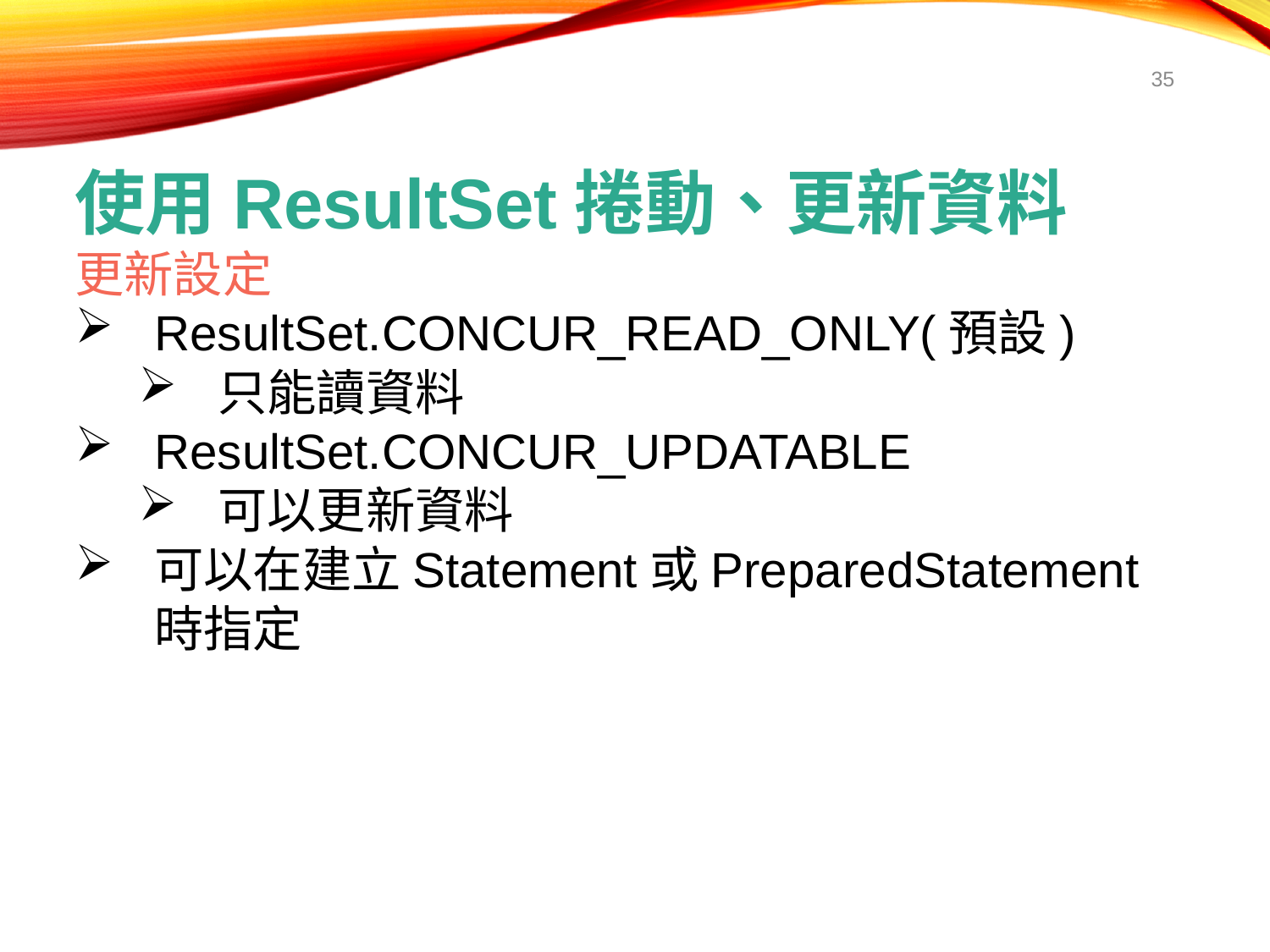

35
使用ResultSet捲動、更新資料
更新設定
ResultSet.CONCUR_READ_ONLY(預設)
只能讀資料
ResultSet.CONCUR_UPDATABLE
可以更新資料
可以在建立Statement或PreparedStatement時指定